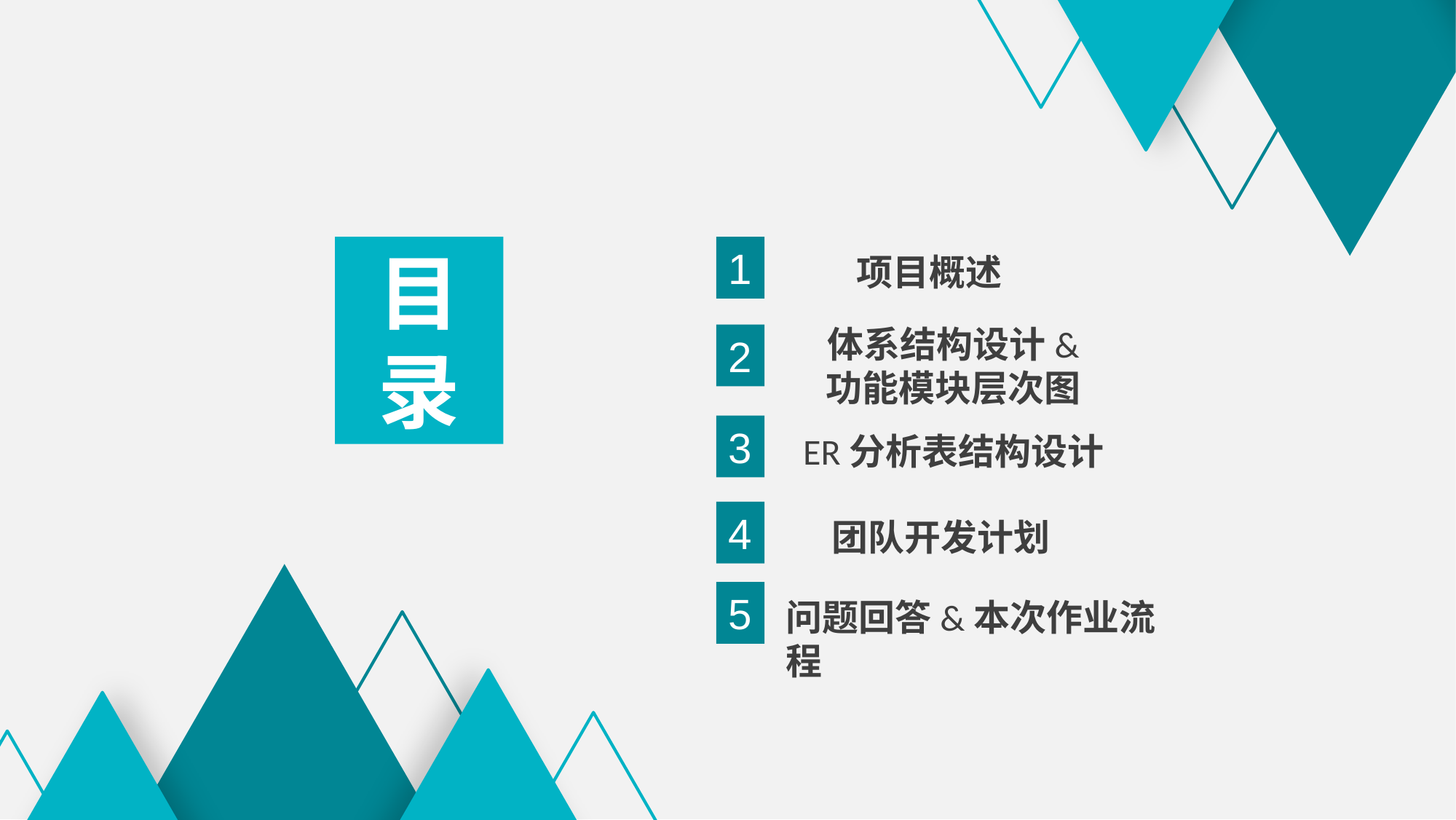

目
录
1
项目概述
体系结构设计&
功能模块层次图
2
3
ER分析表结构设计
4
团队开发计划

5
问题回答&本次作业流程